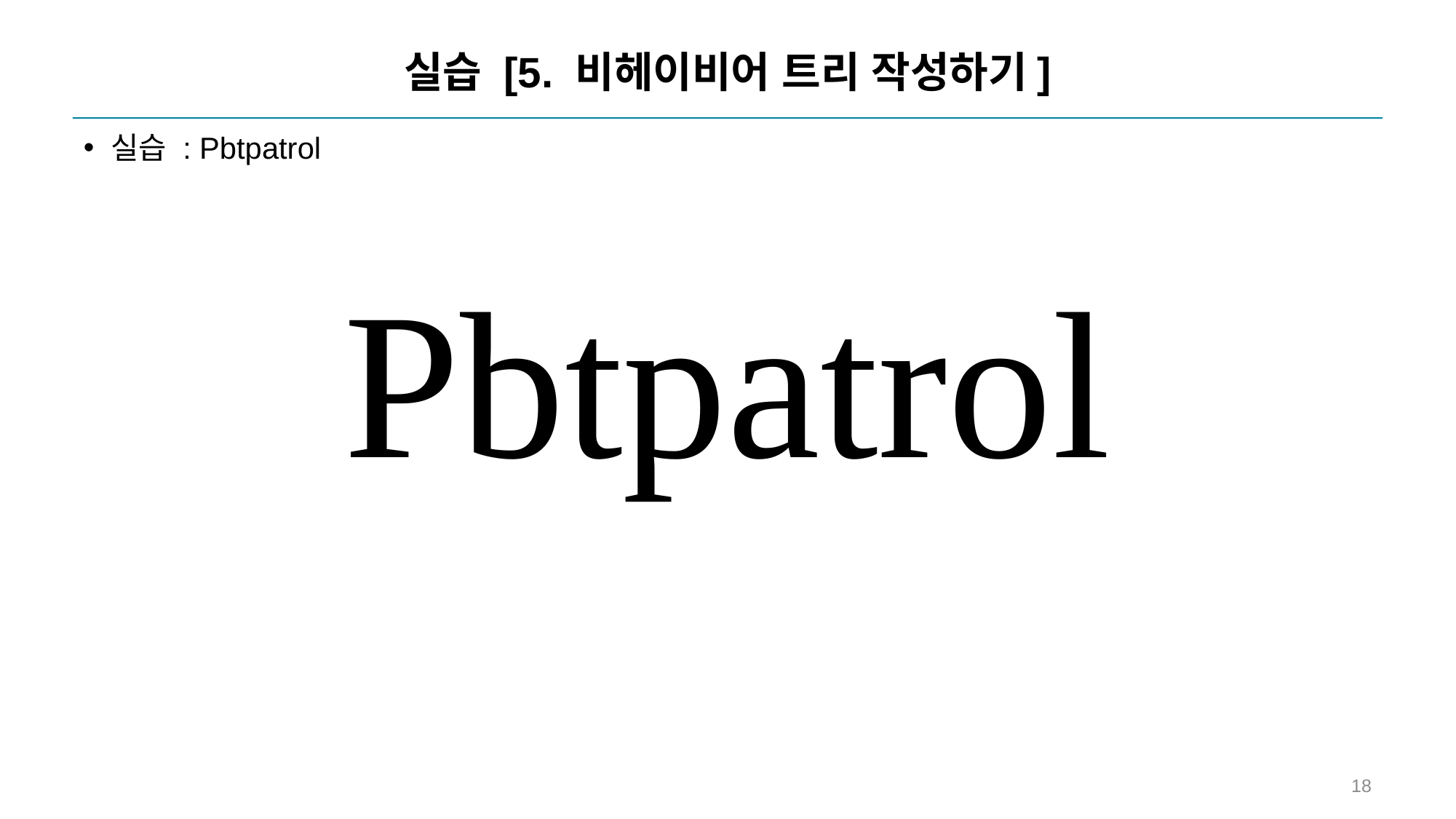

# 실습 [5. 비헤이비어 트리 작성하기]
실습 : Pbtpatrol

Pbtpatrol
18